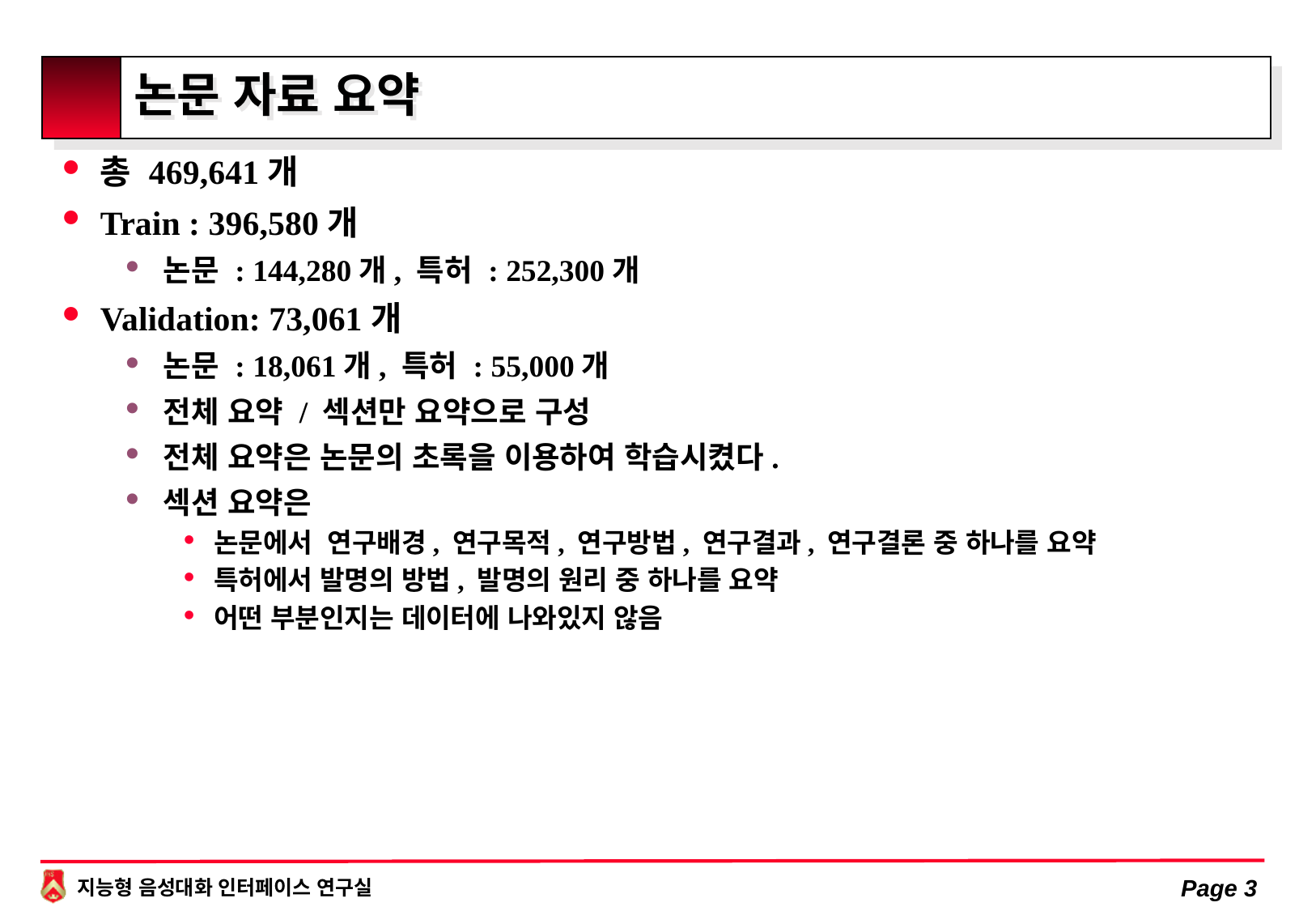

# 논문 자료 요약
총 469,641개
Train : 396,580개
논문 : 144,280개, 특허 : 252,300개
Validation: 73,061개
논문 : 18,061개, 특허 : 55,000개
전체 요약 / 섹션만 요약으로 구성
전체 요약은 논문의 초록을 이용하여 학습시켰다.
섹션 요약은
논문에서  연구배경, 연구목적, 연구방법, 연구결과, 연구결론 중 하나를 요약
특허에서 발명의 방법, 발명의 원리 중 하나를 요약
어떤 부분인지는 데이터에 나와있지 않음

Page 3